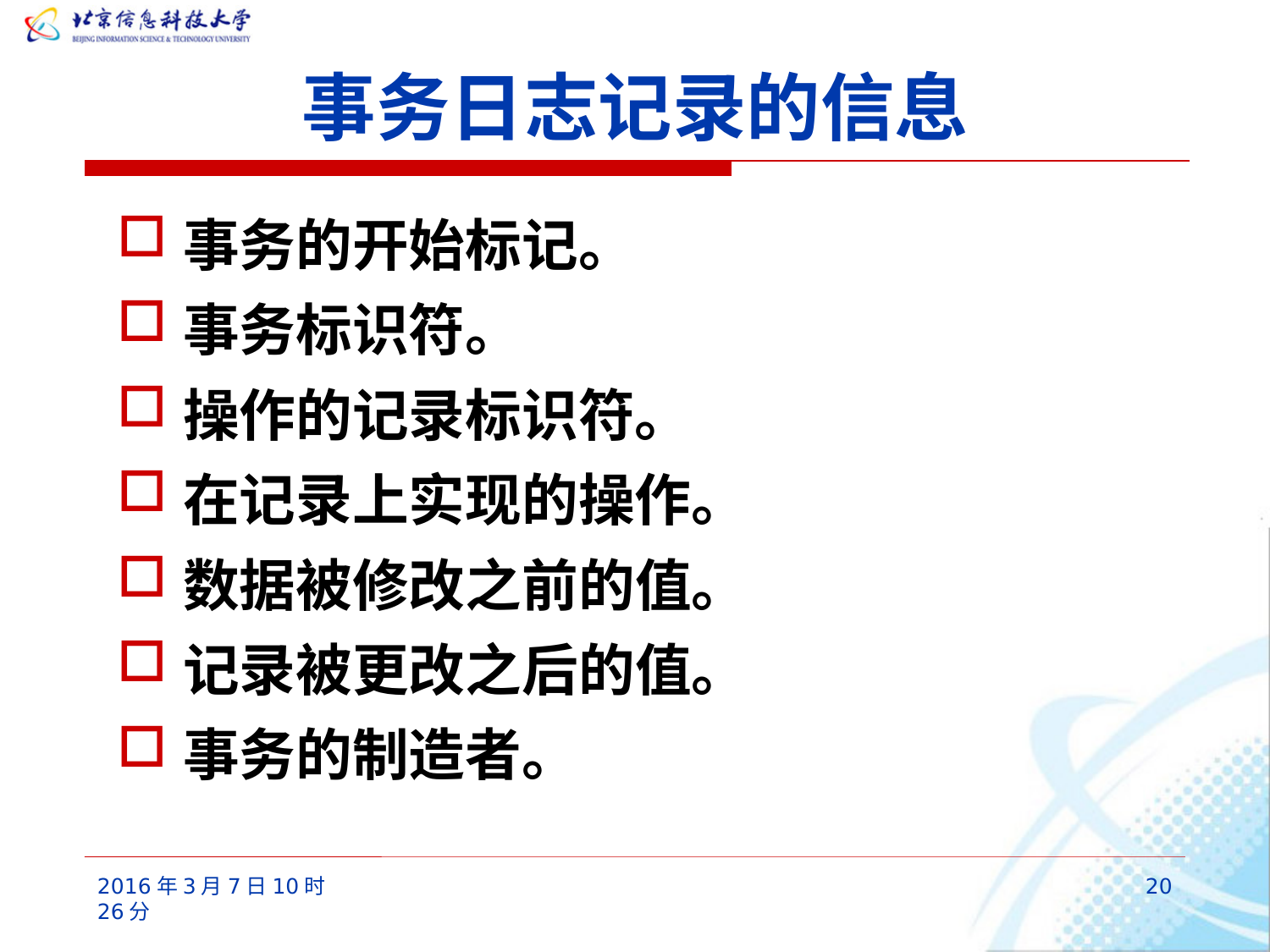

# 事务日志记录的信息
事务的开始标记。
事务标识符。
操作的记录标识符。
在记录上实现的操作。
数据被修改之前的值。
记录被更改之后的值。
事务的制造者。

2016年3月7日10时26分
20